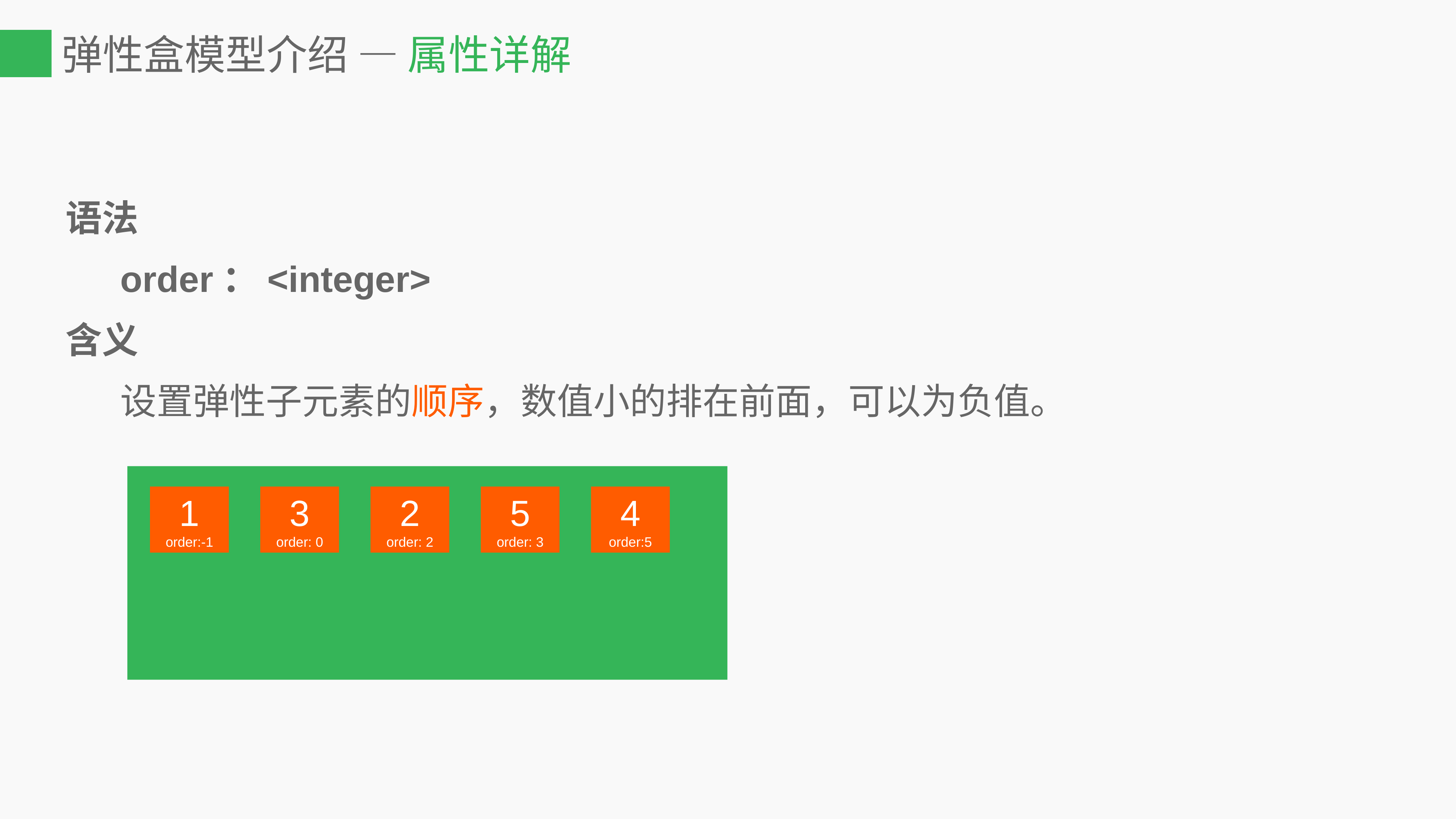

# 弹性盒模型介绍 — 属性详解
语法
	order：<integer>
含义
	设置弹性子元素的顺序，数值小的排在前面，可以为负值。

2
order: 2
1
order:-1
3
order: 0
5
order: 3
4
order:5